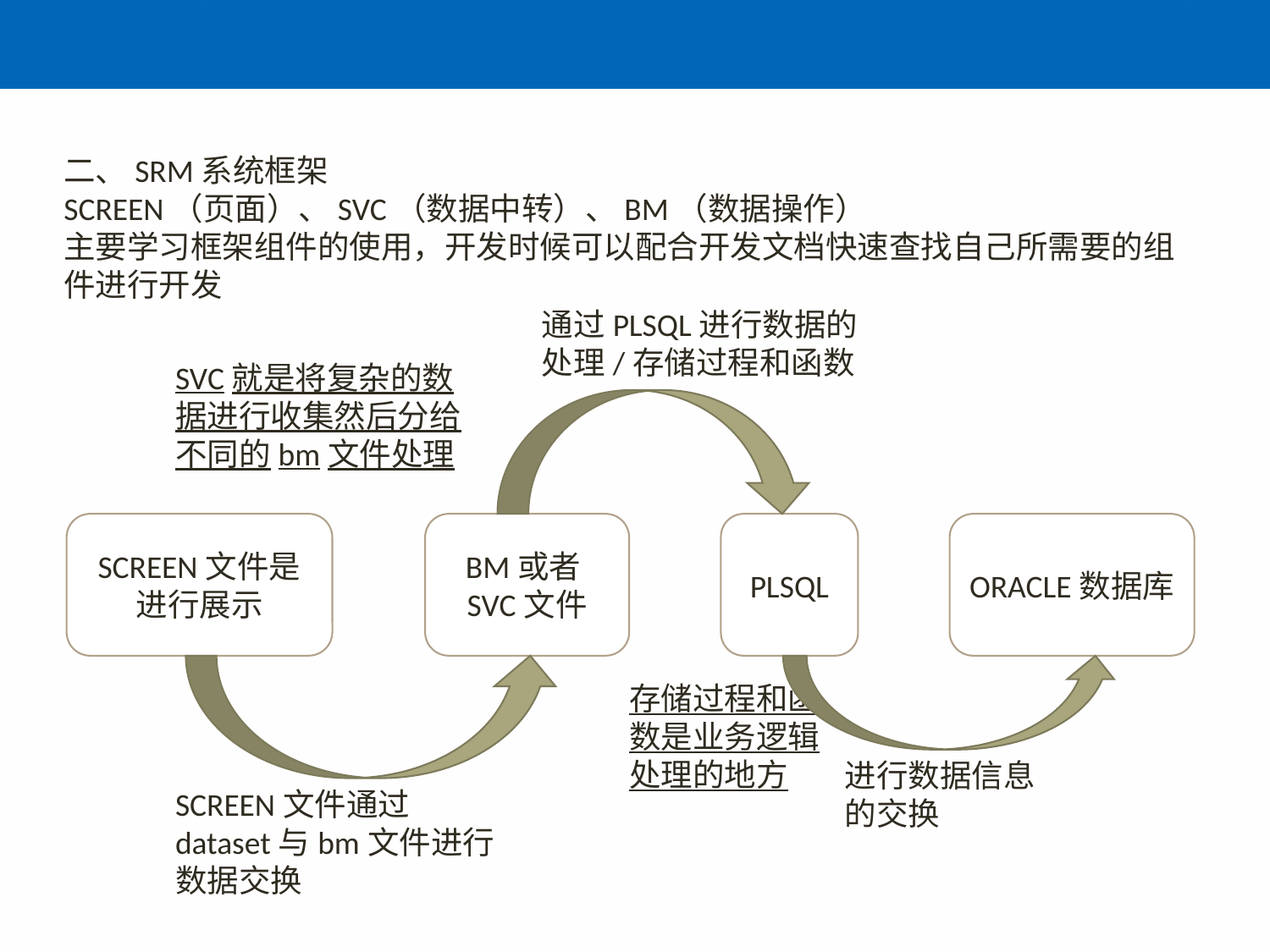

二、SRM系统框架
SCREEN（页面）、SVC（数据中转）、BM（数据操作）
主要学习框架组件的使用，开发时候可以配合开发文档快速查找自己所需要的组件进行开发

通过PLSQL进行数据的处理/存储过程和函数
SVC就是将复杂的数据进行收集然后分给不同的bm文件处理

SCREEN文件是进行展示
BM或者SVC文件
PLSQL
ORACLE数据库

存储过程和函数是业务逻辑处理的地方
进行数据信息的交换
SCREEN文件通过dataset与bm文件进行数据交换